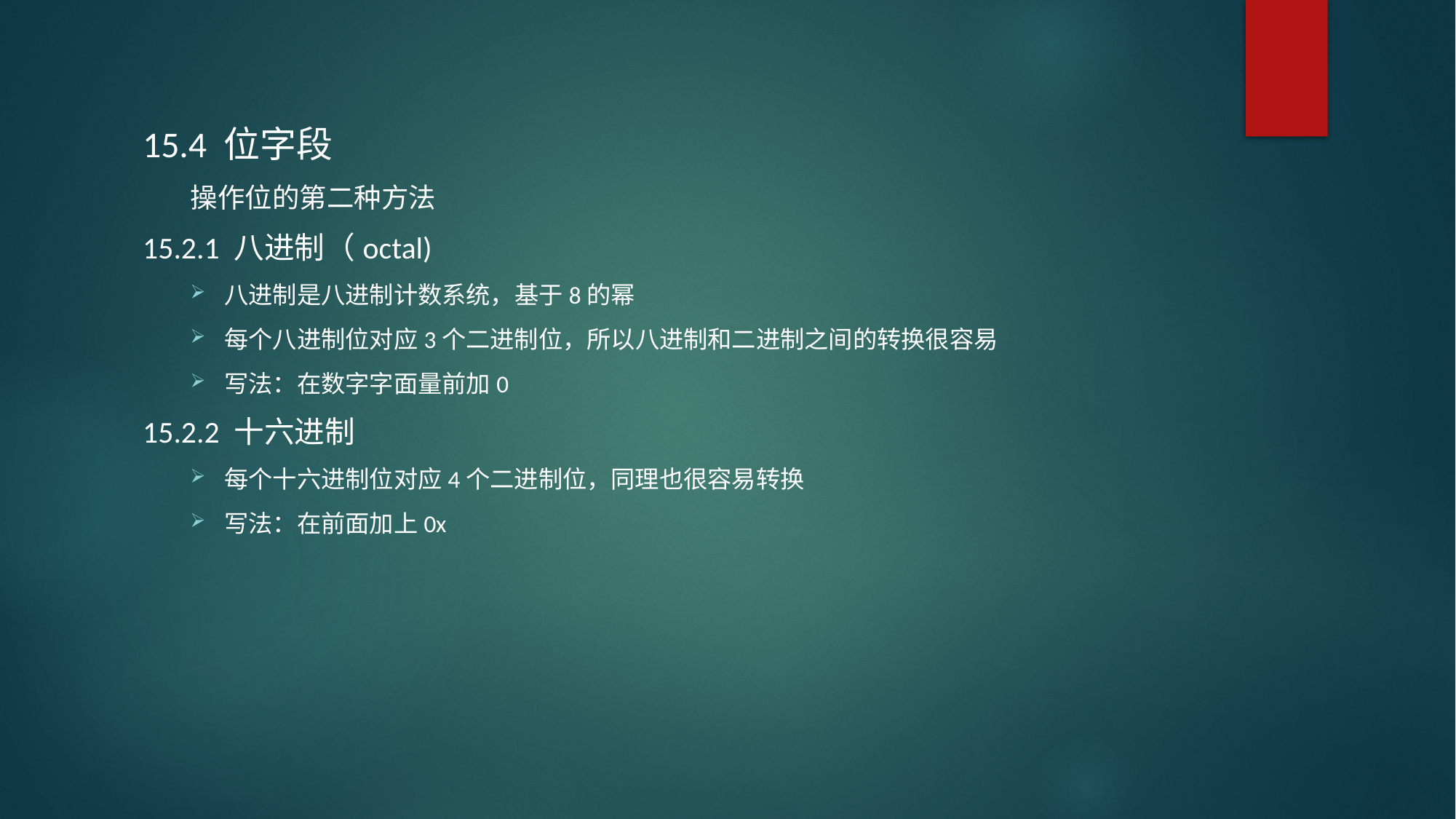

15.4 位字段
操作位的第二种方法
15.2.1 八进制（octal)
八进制是八进制计数系统，基于8的幂
每个八进制位对应3个二进制位，所以八进制和二进制之间的转换很容易
写法：在数字字面量前加0
15.2.2 十六进制
每个十六进制位对应4个二进制位，同理也很容易转换
写法：在前面加上0x